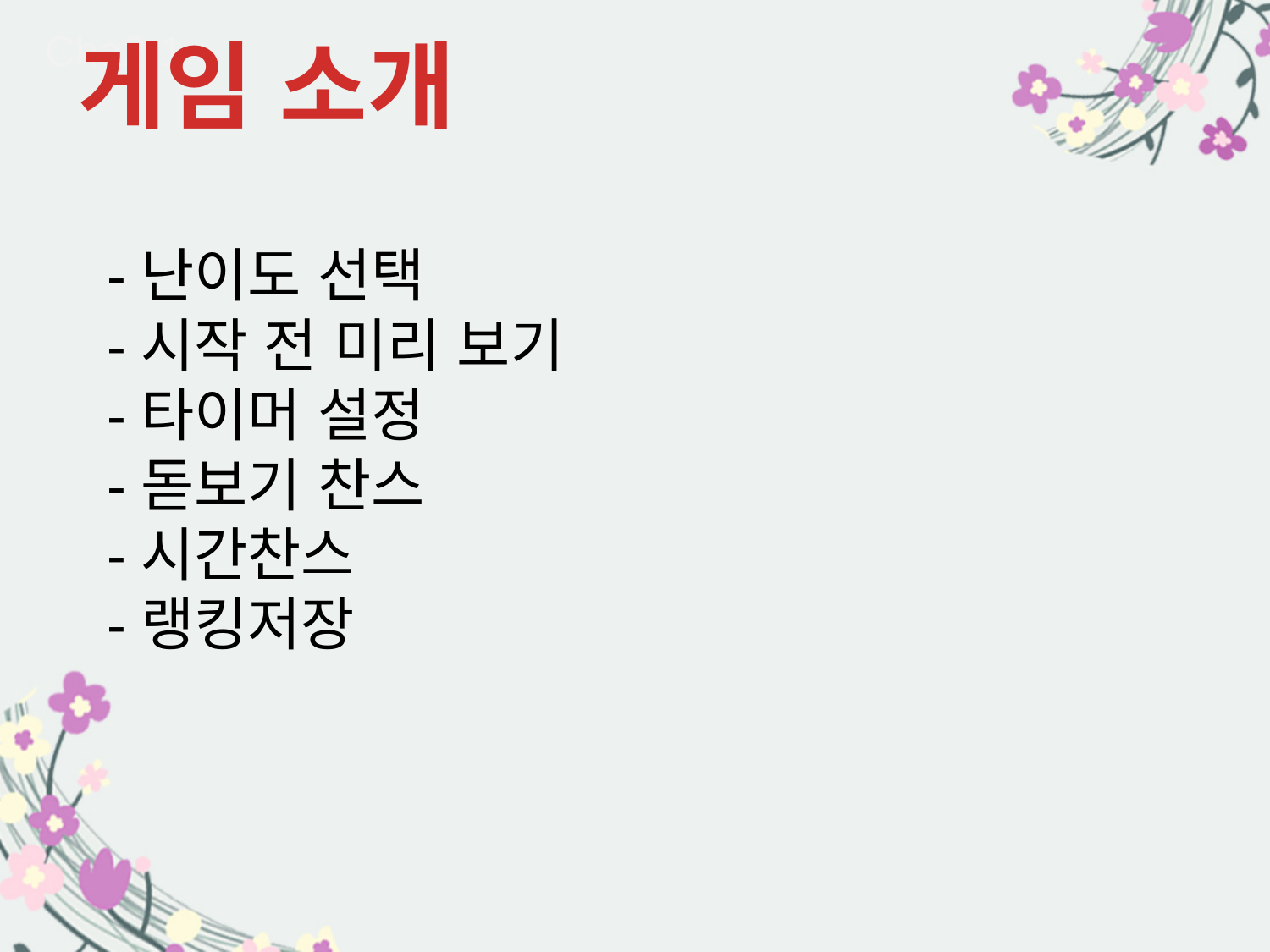

Cha2r1
게임 소개
-난이도 선택
-시작 전 미리 보기
-타이머 설정
-돋보기 찬스
-시간찬스
-랭킹저장